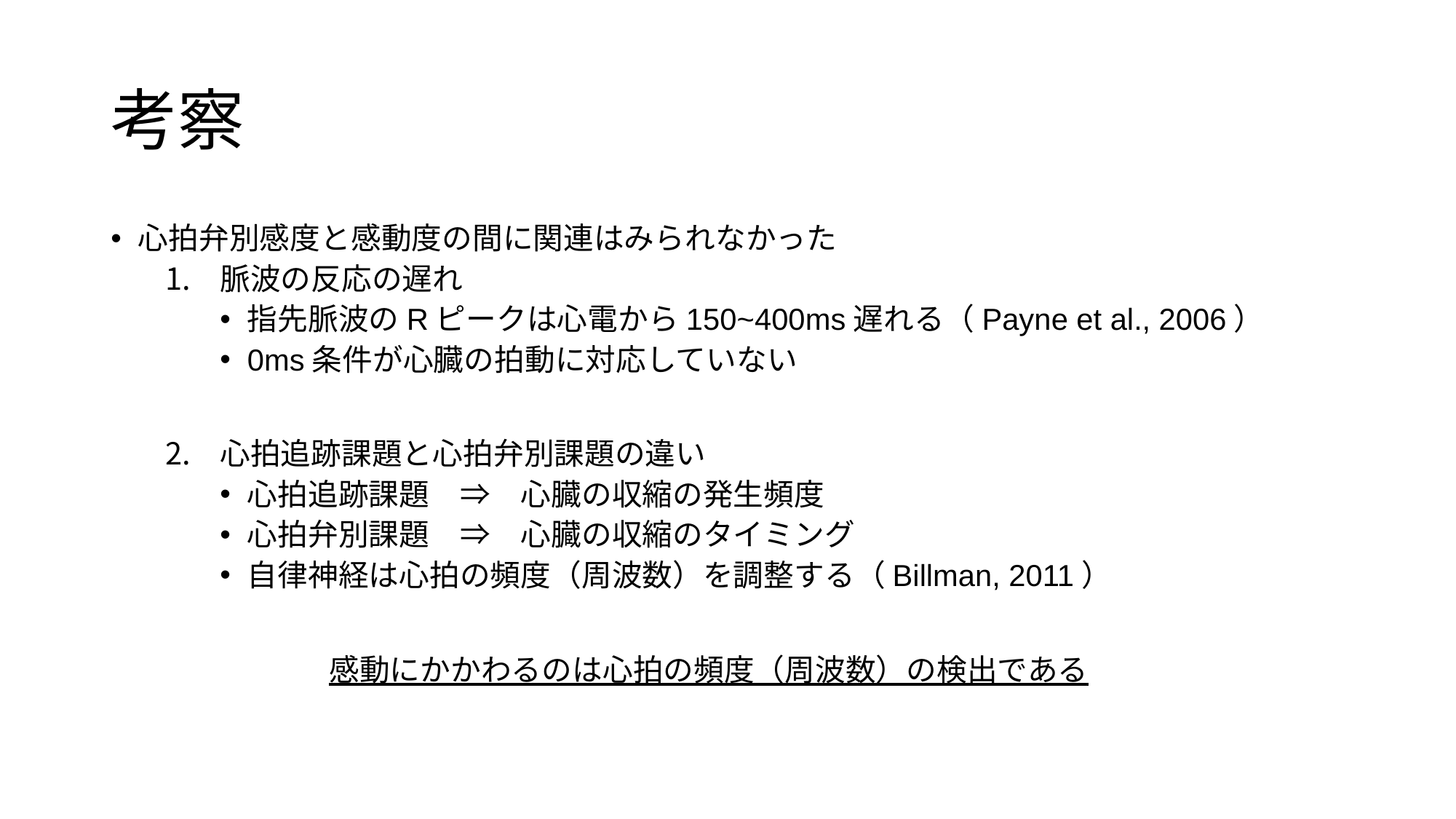

# 考察
心拍弁別感度と感動度の間に関連はみられなかった
脈波の反応の遅れ
指先脈波のRピークは心電から150~400ms遅れる（Payne et al., 2006）
0ms条件が心臓の拍動に対応していない

心拍追跡課題と心拍弁別課題の違い
心拍追跡課題　⇒　心臓の収縮の発生頻度
心拍弁別課題　⇒　心臓の収縮のタイミング
自律神経は心拍の頻度（周波数）を調整する（Billman, 2011）

	感動にかかわるのは心拍の頻度（周波数）の検出である